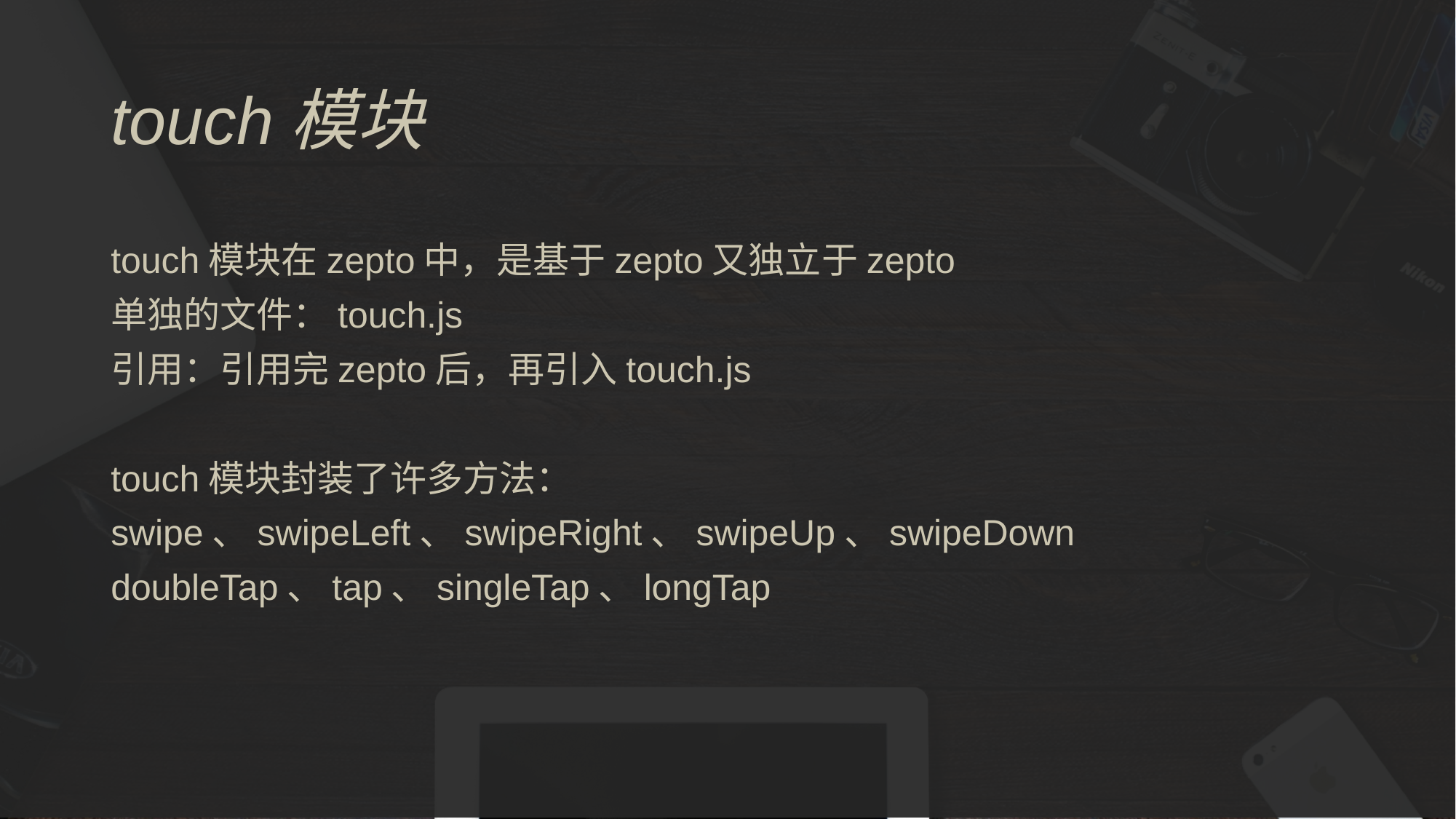

# touch模块
touch模块在zepto中，是基于zepto又独立于zepto
单独的文件：touch.js
引用：引用完zepto后，再引入touch.js

touch模块封装了许多方法：
swipe、swipeLeft、swipeRight、swipeUp、swipeDown
doubleTap、tap、singleTap、longTap